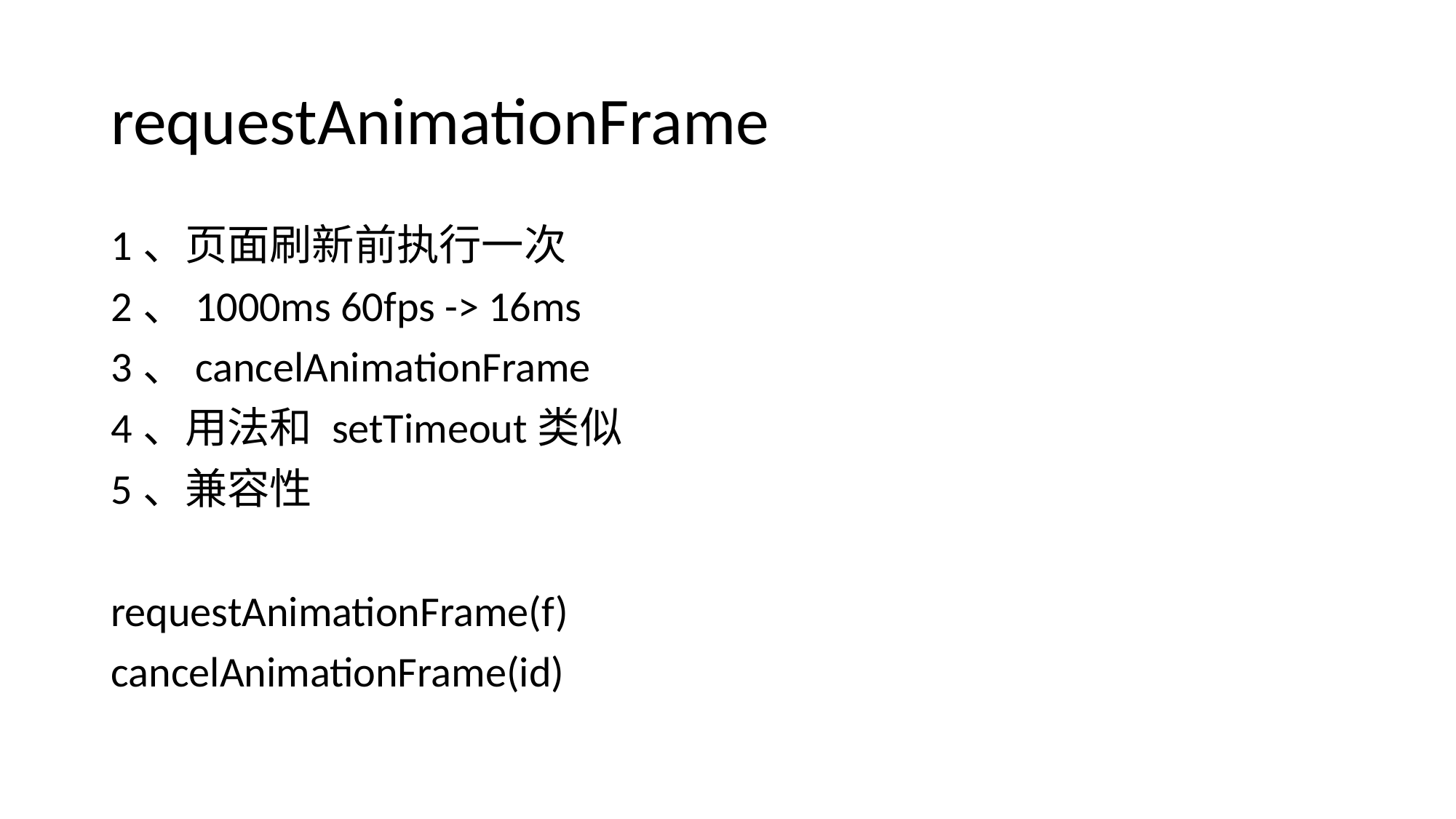

# requestAnimationFrame
1、页面刷新前执行一次
2、1000ms 60fps -> 16ms
3、cancelAnimationFrame
4、用法和 setTimeout类似
5、兼容性

requestAnimationFrame(f)
cancelAnimationFrame(id)